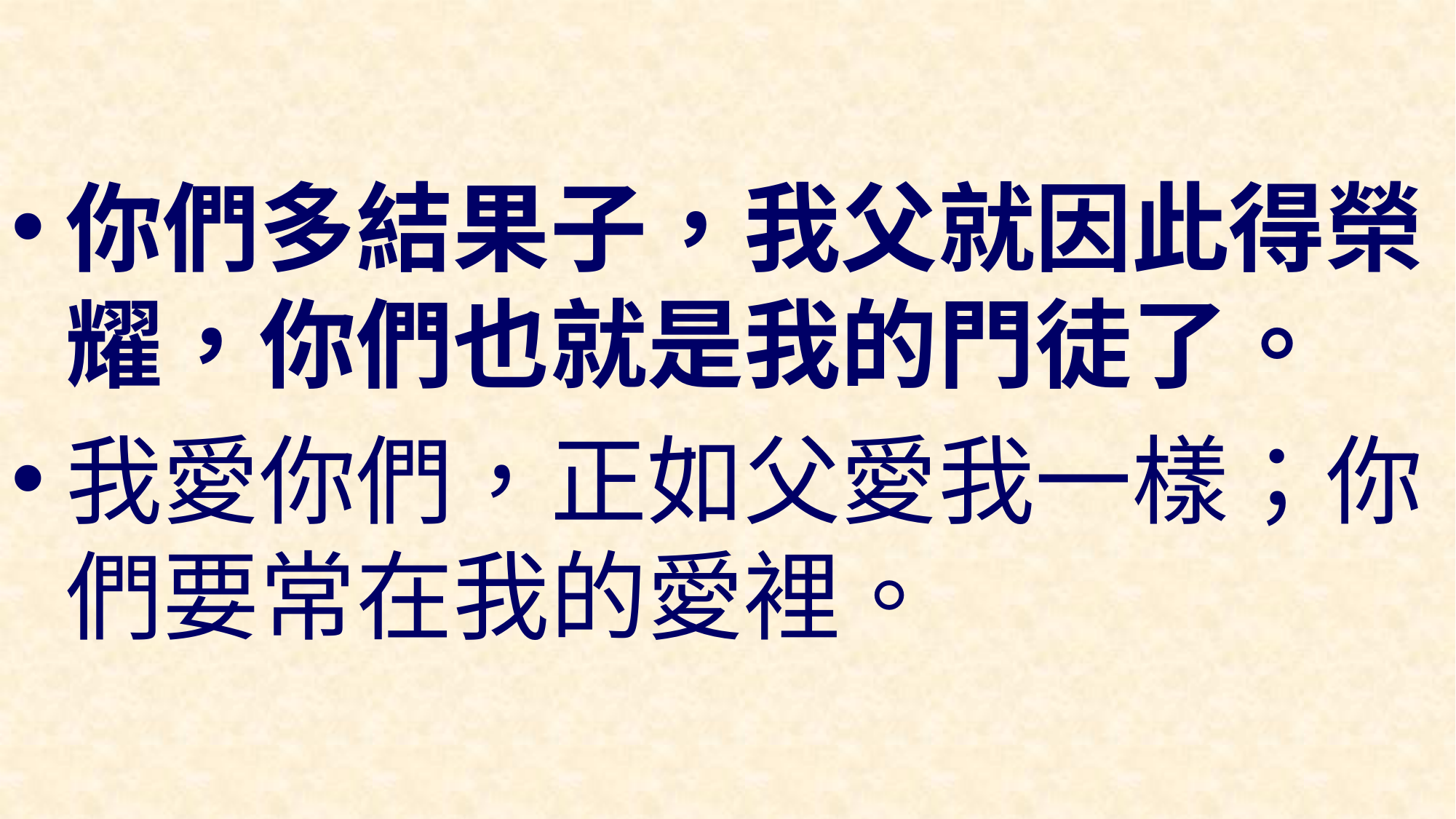

你們多結果子，我父就因此得榮耀，你們也就是我的門徒了。
我愛你們，正如父愛我一樣；你們要常在我的愛裡。